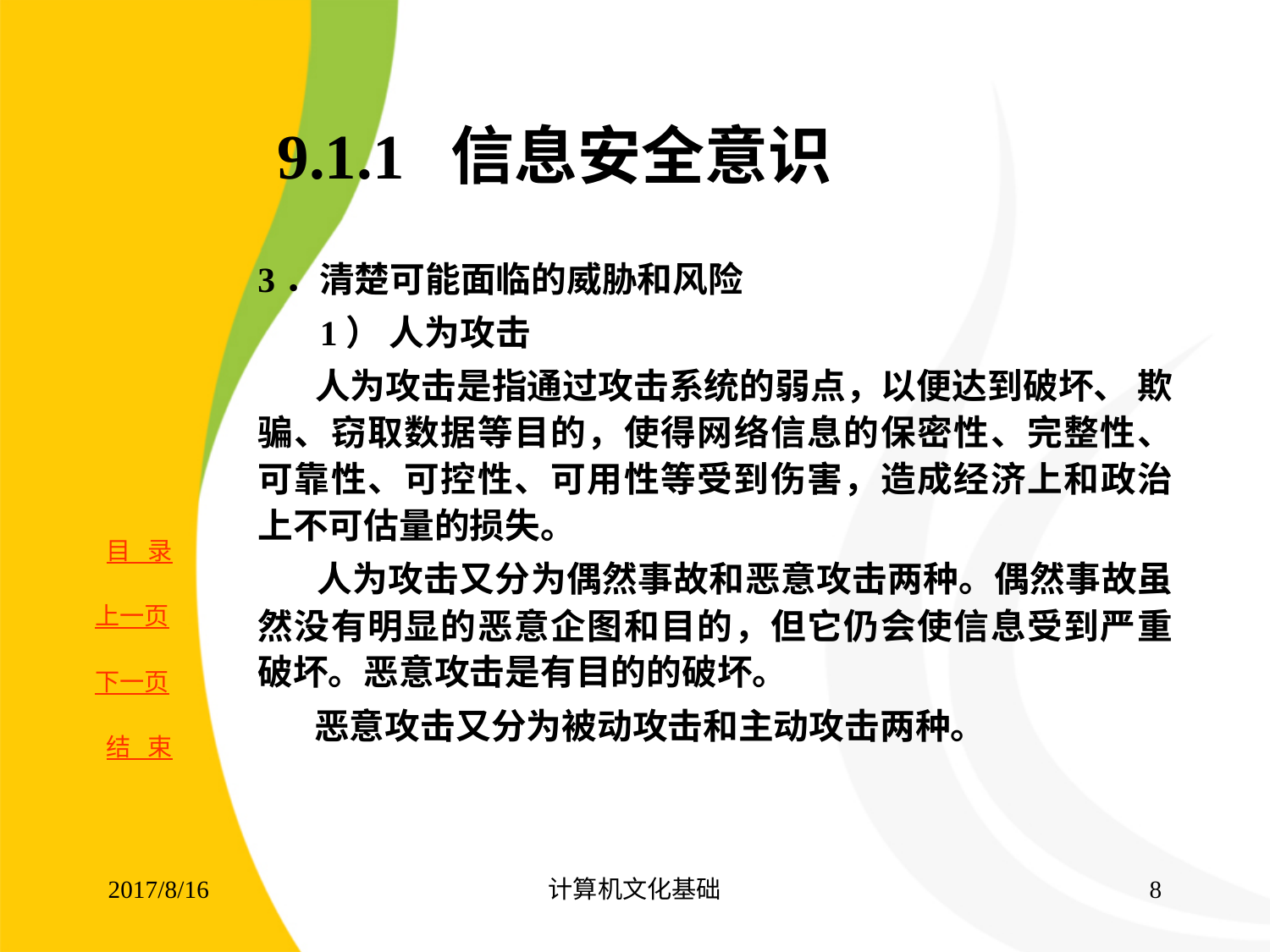

# 9.1.1  信息安全意识
3．清楚可能面临的威胁和风险
       1） 人为攻击
      人为攻击是指通过攻击系统的弱点，以便达到破坏、 欺骗、窃取数据等目的，使得网络信息的保密性、完整性、可靠性、可控性、可用性等受到伤害，造成经济上和政治上不可估量的损失。
      人为攻击又分为偶然事故和恶意攻击两种。偶然事故虽然没有明显的恶意企图和目的，但它仍会使信息受到严重破坏。恶意攻击是有目的的破坏。
      恶意攻击又分为被动攻击和主动攻击两种。
2017/8/16
计算机文化基础
8